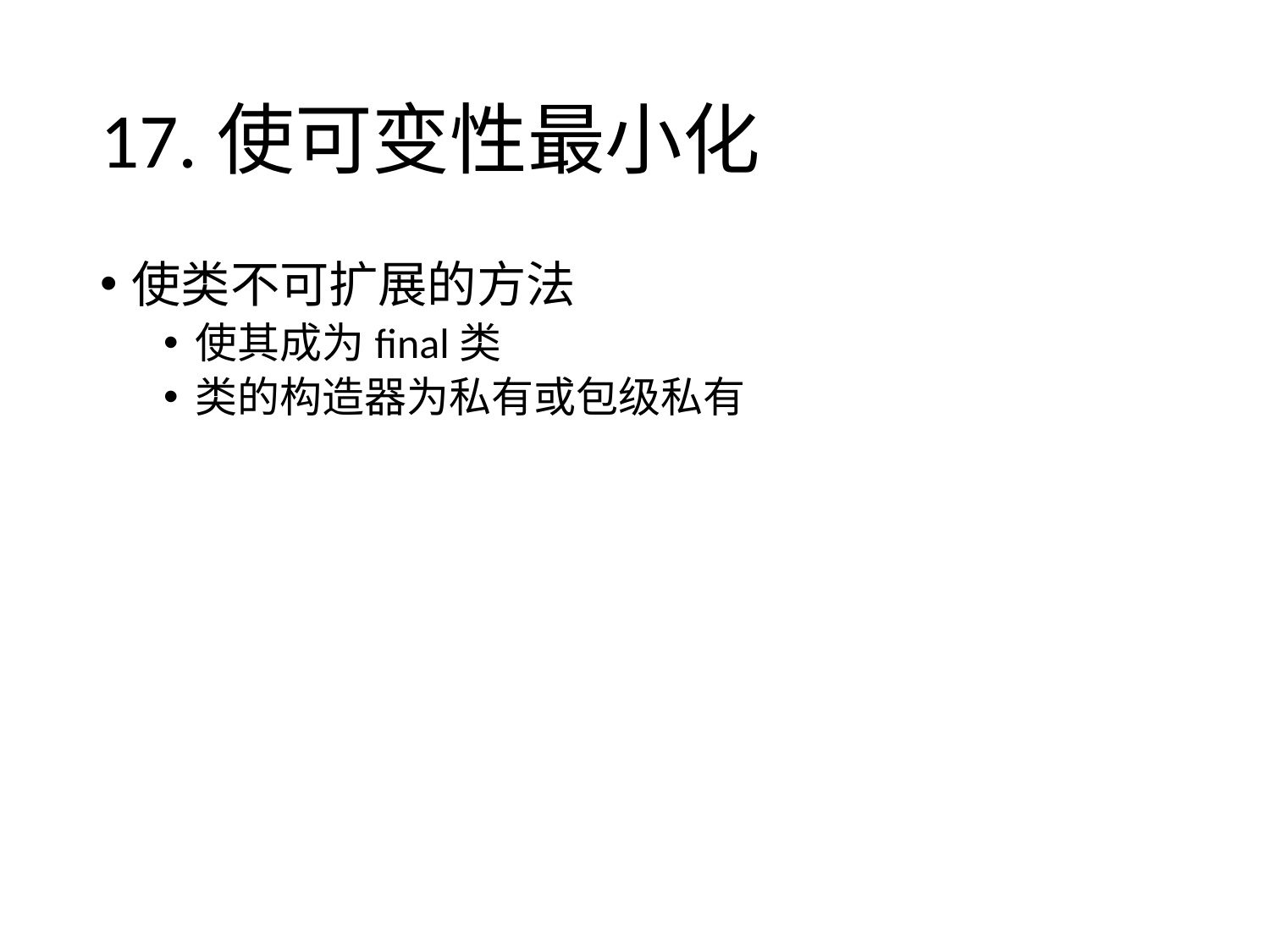

# 17.使可变性最小化
使类不可扩展的方法
使其成为final类
类的构造器为私有或包级私有